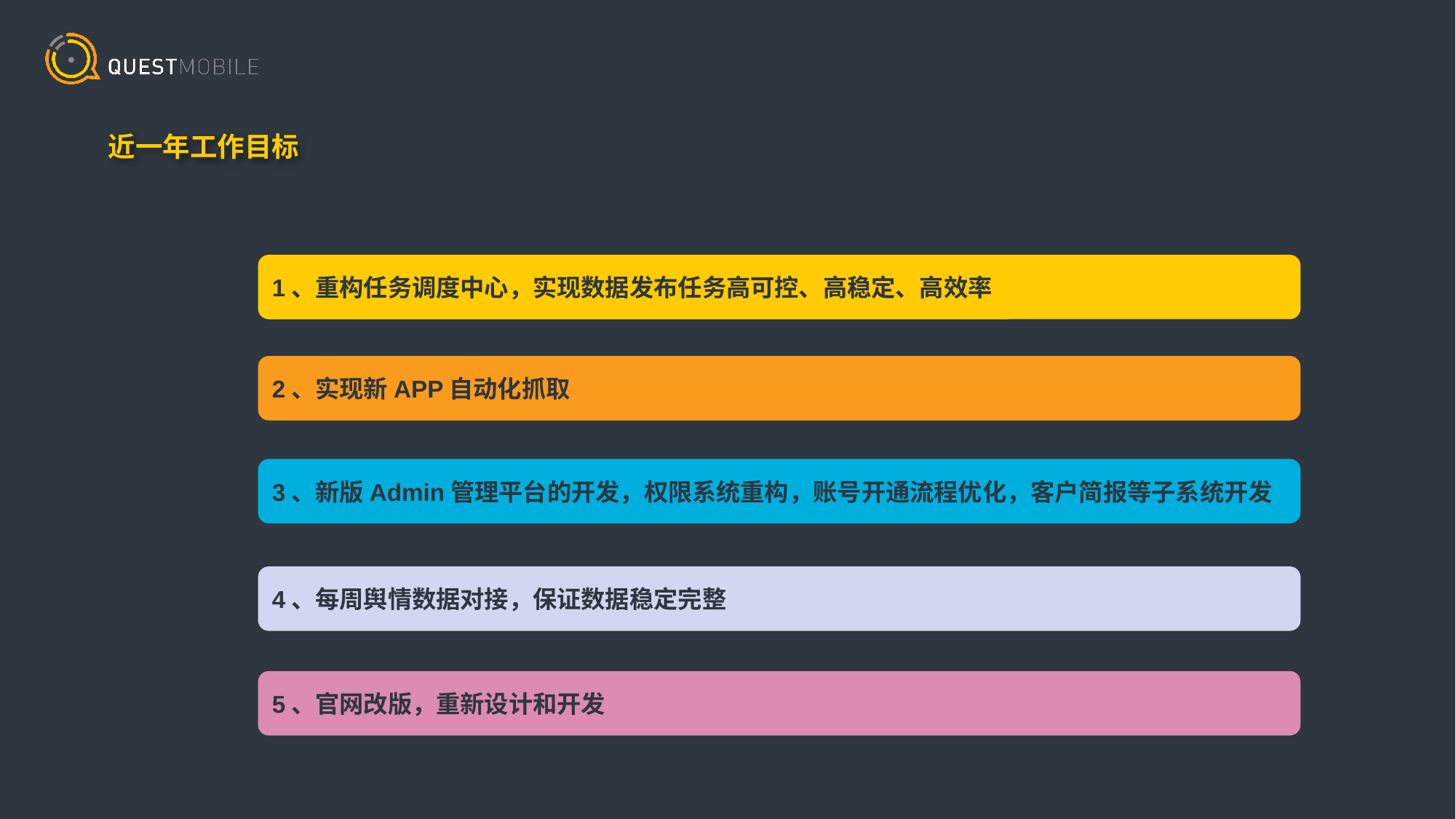

近一年工作目标
1、重构任务调度中心，实现数据发布任务高可控、高稳定、高效率
2、实现新APP自动化抓取
3、新版Admin管理平台的开发，权限系统重构，账号开通流程优化，客户简报等子系统开发
4、每周舆情数据对接，保证数据稳定完整
5、官网改版，重新设计和开发